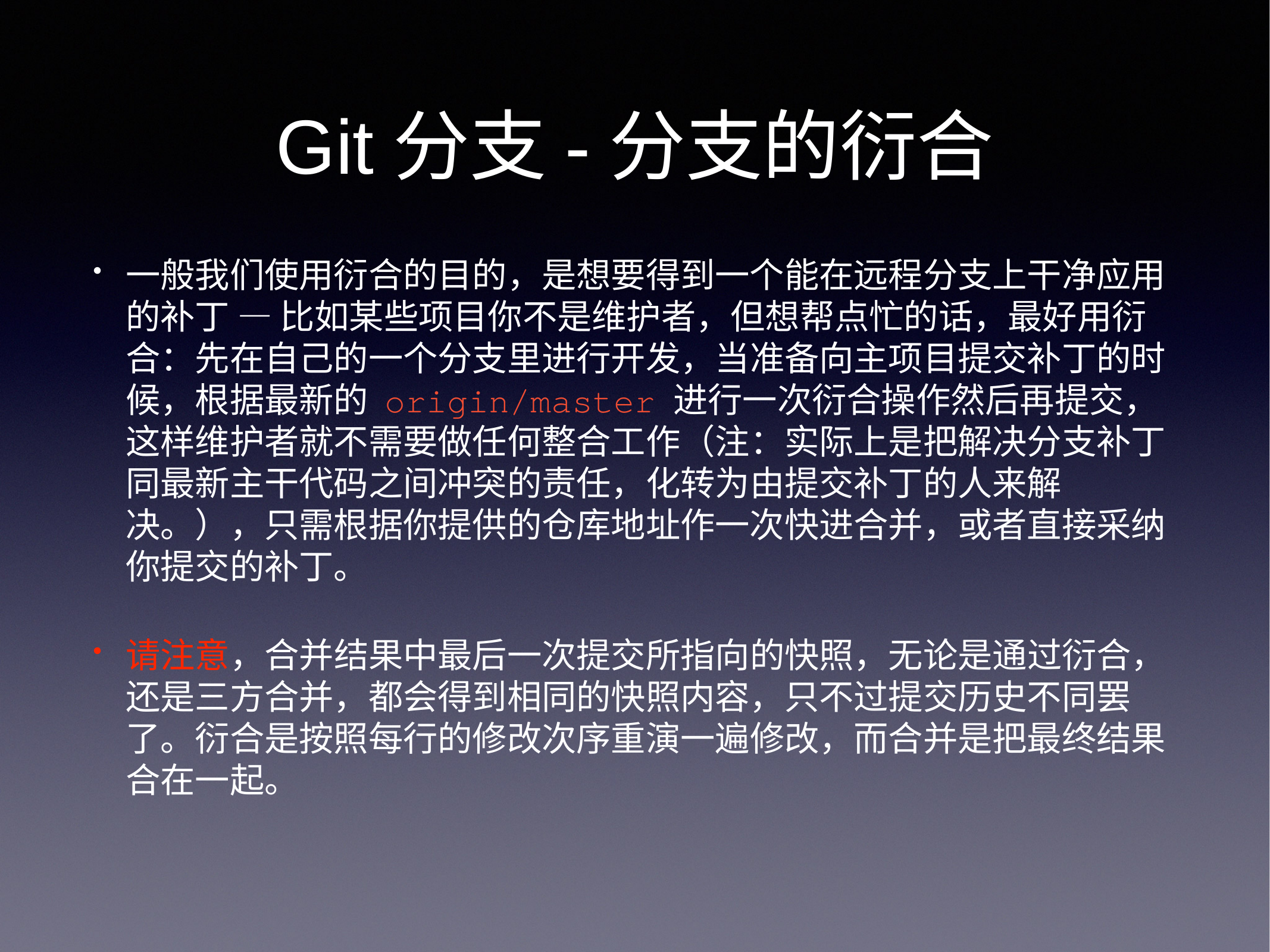

# Git分支-分支的衍合
一般我们使用衍合的目的，是想要得到一个能在远程分支上干净应用的补丁 — 比如某些项目你不是维护者，但想帮点忙的话，最好用衍合：先在自己的一个分支里进行开发，当准备向主项目提交补丁的时候，根据最新的 origin/master 进行一次衍合操作然后再提交，这样维护者就不需要做任何整合工作（注：实际上是把解决分支补丁同最新主干代码之间冲突的责任，化转为由提交补丁的人来解决。），只需根据你提供的仓库地址作一次快进合并，或者直接采纳你提交的补丁。
请注意，合并结果中最后一次提交所指向的快照，无论是通过衍合，还是三方合并，都会得到相同的快照内容，只不过提交历史不同罢了。衍合是按照每行的修改次序重演一遍修改，而合并是把最终结果合在一起。